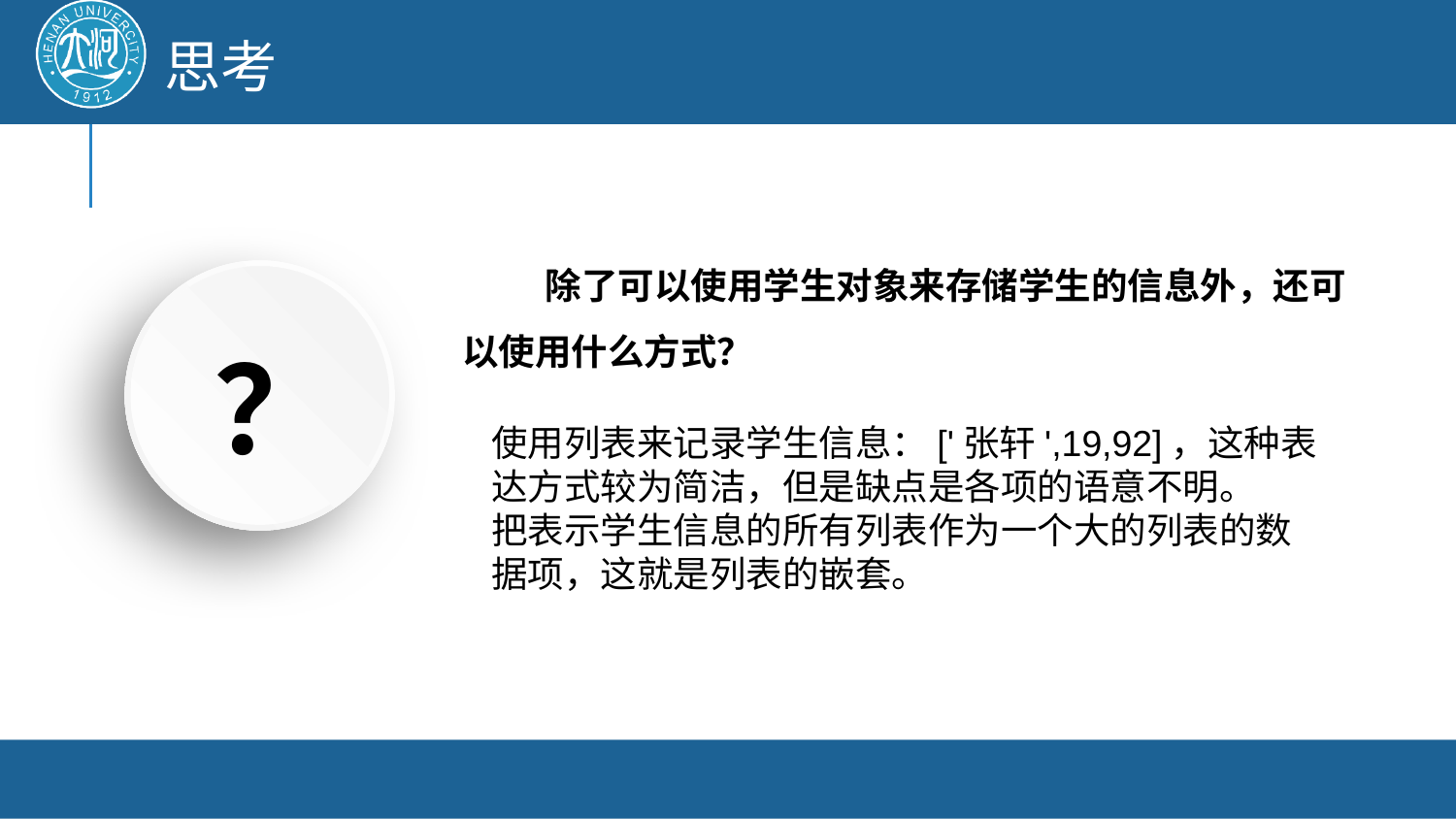

思考

         除了可以使用学生对象来存储学生的信息外，还可以使用什么方式？

？

思路一
使用列表来记录学生信息：['张轩',19,92]，这种表达方式较为简洁，但是缺点是各项的语意不明。
把表示学生信息的所有列表作为一个大的列表的数据项，这就是列表的嵌套。